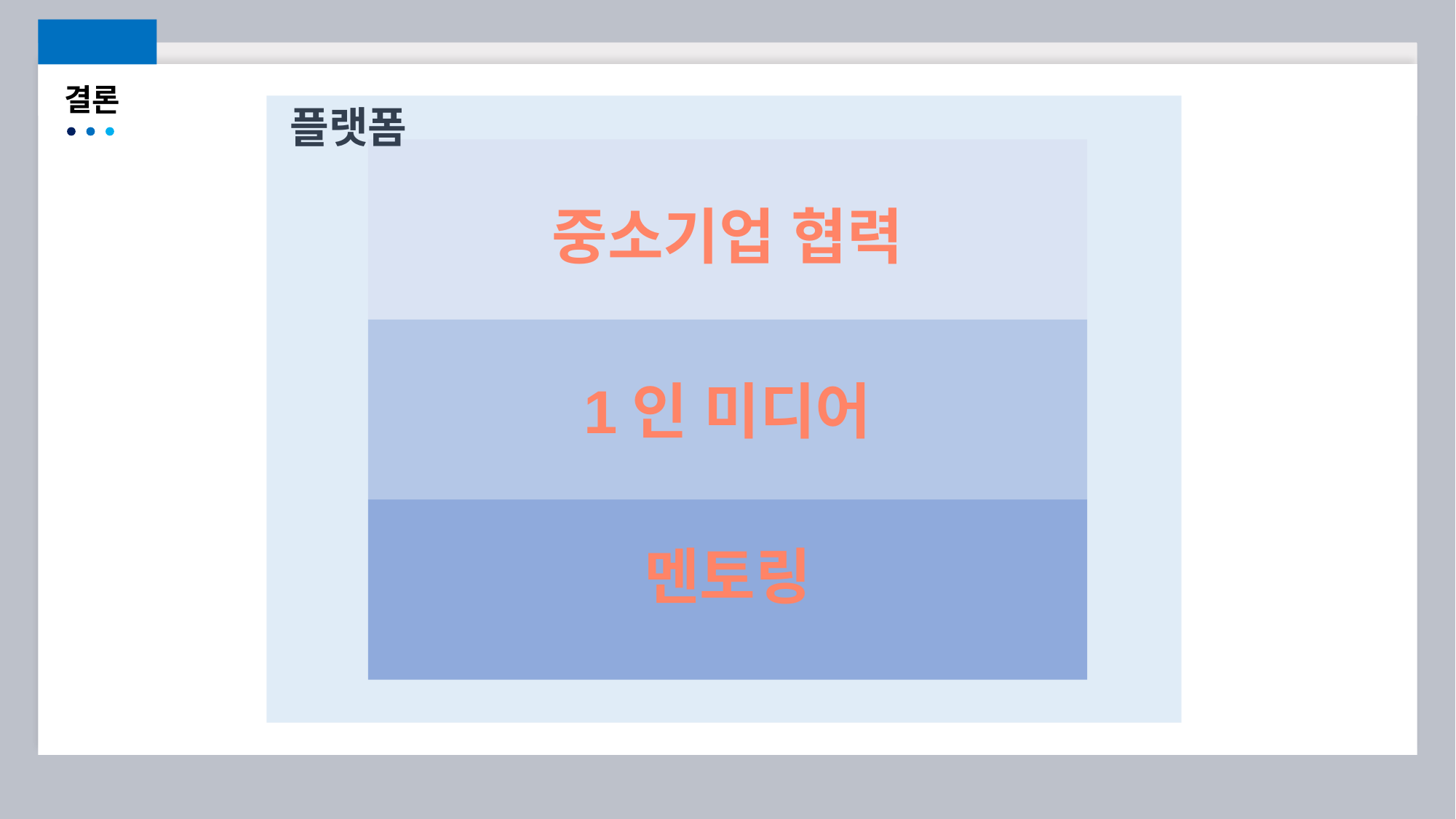

결론
플랫폼

중소기업 협력
1인 미디어
멘토링